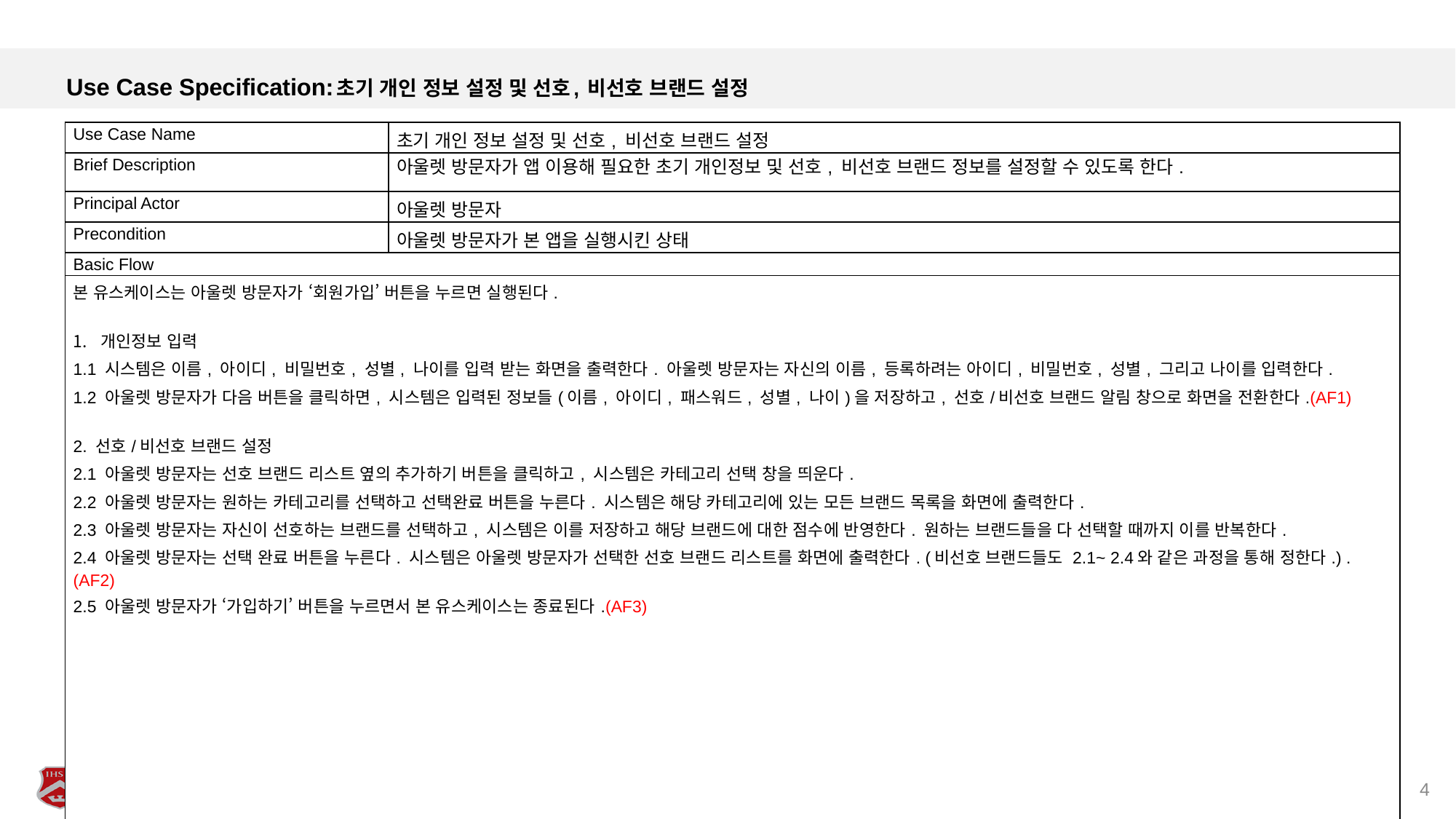

# Use Case Specification:초기 개인 정보 설정 및 선호, 비선호 브랜드 설정
| Use Case Name | 초기 개인 정보 설정 및 선호, 비선호 브랜드 설정 |
| --- | --- |
| Brief Description | 아울렛 방문자가 앱 이용해 필요한 초기 개인정보 및 선호, 비선호 브랜드 정보를 설정할 수 있도록 한다. |
| Principal Actor | 아울렛 방문자 |
| Precondition | 아울렛 방문자가 본 앱을 실행시킨 상태 |
| Basic Flow |  |
| 본 유스케이스는 아울렛 방문자가 ‘회원가입’ 버튼을 누르면 실행된다. 개인정보 입력 1.1 시스템은 이름, 아이디, 비밀번호, 성별, 나이를 입력 받는 화면을 출력한다. 아울렛 방문자는 자신의 이름, 등록하려는 아이디, 비밀번호, 성별, 그리고 나이를 입력한다. 1.2 아울렛 방문자가 다음 버튼을 클릭하면, 시스템은 입력된 정보들(이름, 아이디, 패스워드, 성별, 나이)을 저장하고, 선호/비선호 브랜드 알림 창으로 화면을 전환한다.(AF1) 2. 선호/비선호 브랜드 설정 2.1 아울렛 방문자는 선호 브랜드 리스트 옆의 추가하기 버튼을 클릭하고, 시스템은 카테고리 선택 창을 띄운다. 2.2 아울렛 방문자는 원하는 카테고리를 선택하고 선택완료 버튼을 누른다. 시스템은 해당 카테고리에 있는 모든 브랜드 목록을 화면에 출력한다. 2.3 아울렛 방문자는 자신이 선호하는 브랜드를 선택하고, 시스템은 이를 저장하고 해당 브랜드에 대한 점수에 반영한다. 원하는 브랜드들을 다 선택할 때까지 이를 반복한다. 2.4 아울렛 방문자는 선택 완료 버튼을 누른다. 시스템은 아울렛 방문자가 선택한 선호 브랜드 리스트를 화면에 출력한다. (비선호 브랜드들도 2.1~ 2.4와 같은 과정을 통해 정한다.) .(AF2) 2.5 아울렛 방문자가 ‘가입하기’ 버튼을 누르면서 본 유스케이스는 종료된다.(AF3) |  |
4